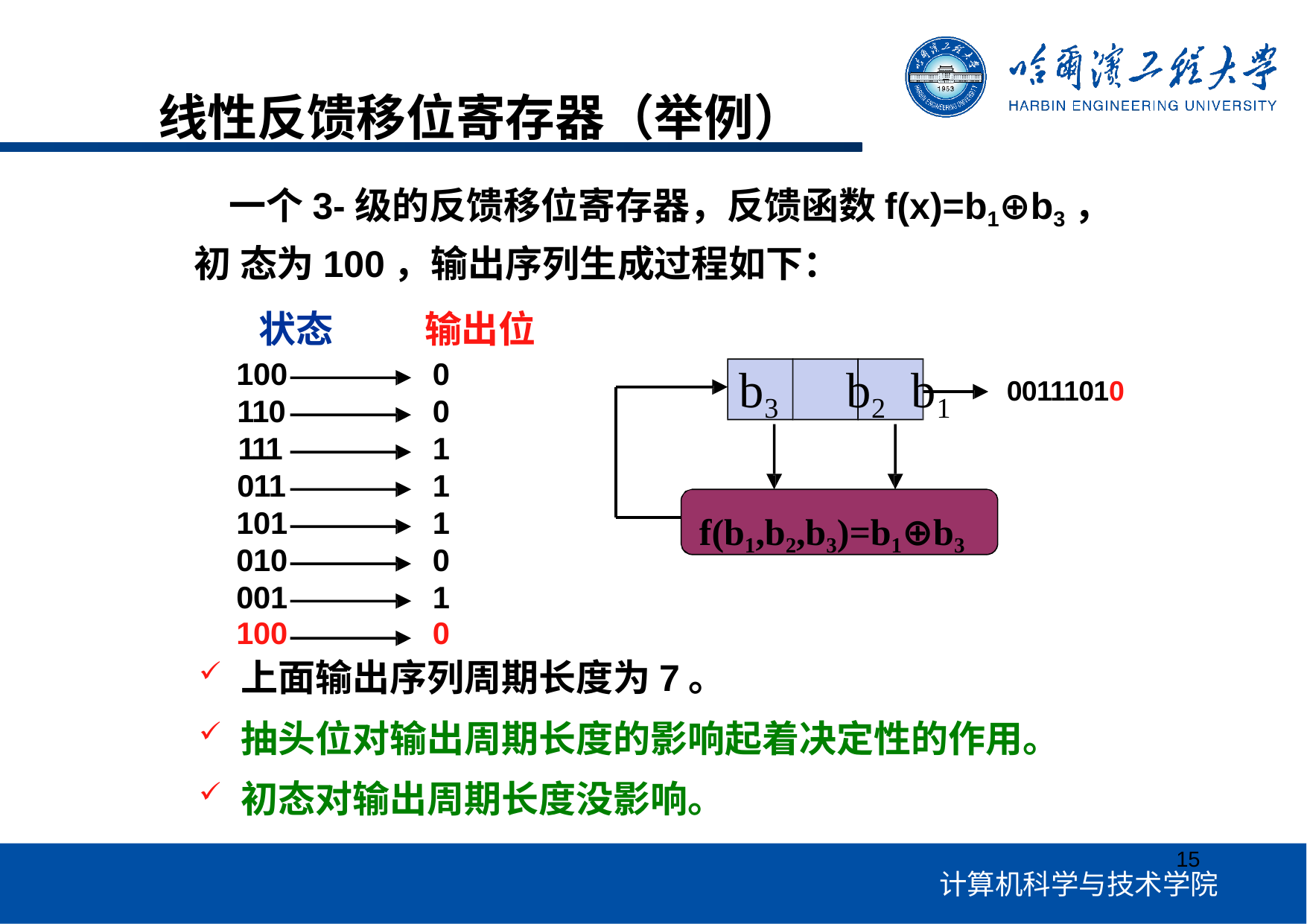

# 线性反馈移位寄存器（举例）
一个3-级的反馈移位寄存器，反馈函数f(x)=b1⊕b3，初 态为100，输出序列生成过程如下：
状态	输出位
b3	b2	b1

f(b1,b2,b3)=b1⊕b3
| 100 | 0 |
| --- | --- |
| 110 | 0 |
| 111 | 1 |
| 011 | 1 |
| 101 | 1 |
| 010 | 0 |
| 001 | 1 |
| 100 | 0 |

00111010

上面输出序列周期长度为7。
抽头位对输出周期长度的影响起着决定性的作用。
初态对输出周期长度没影响。
15